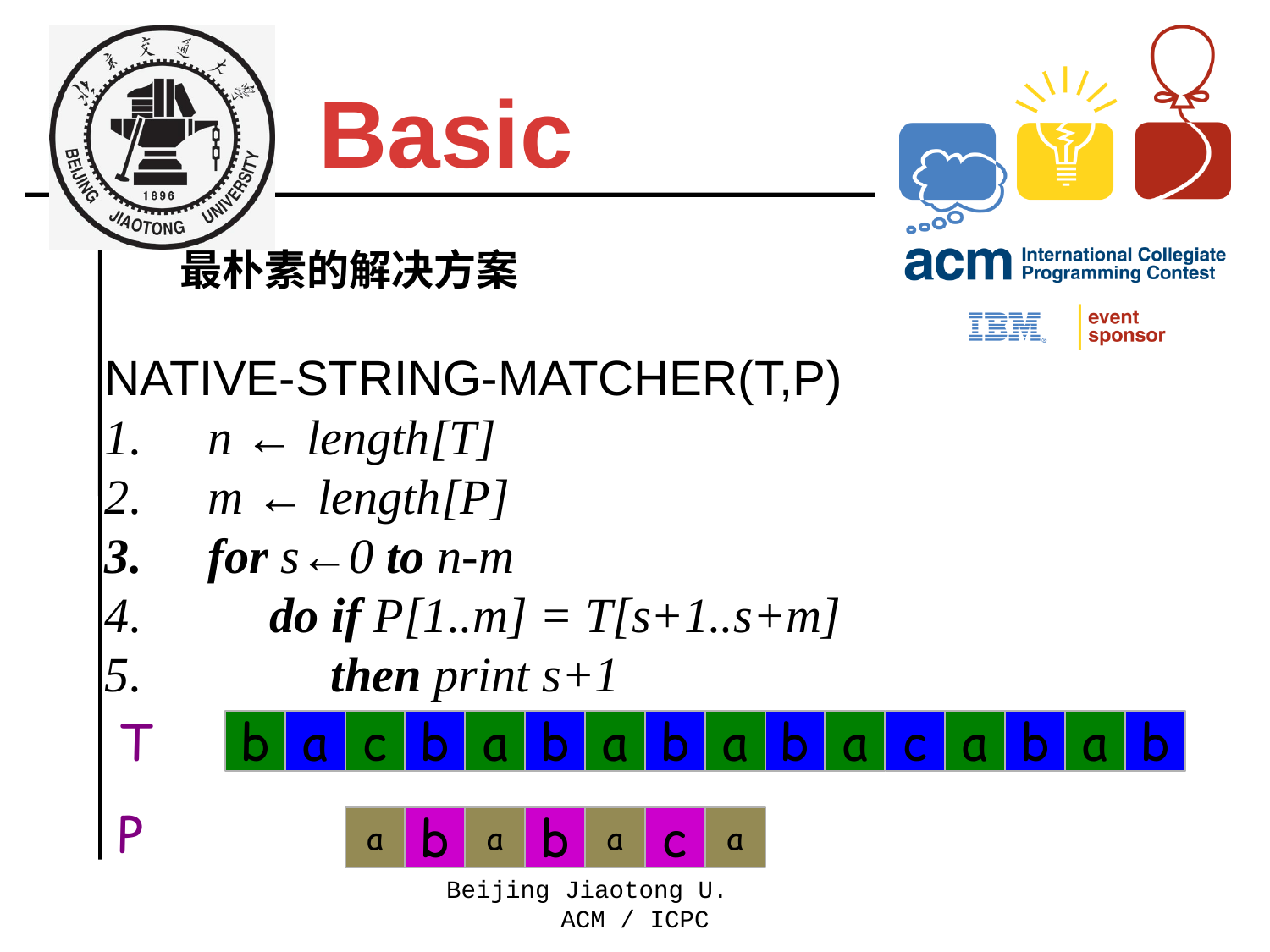

Basic
# 最朴素的解决方案
NATIVE-STRING-MATCHER(T,P)
n ← length[T]
m ← length[P]
for s←0 to n-m
     do if P[1..m] = T[s+1..s+m]
          then print s+1
T
b
a
c
b
a
b
a
b
a
b
a
c
a
b
a
b
P
a
b
a
b
a
c
a